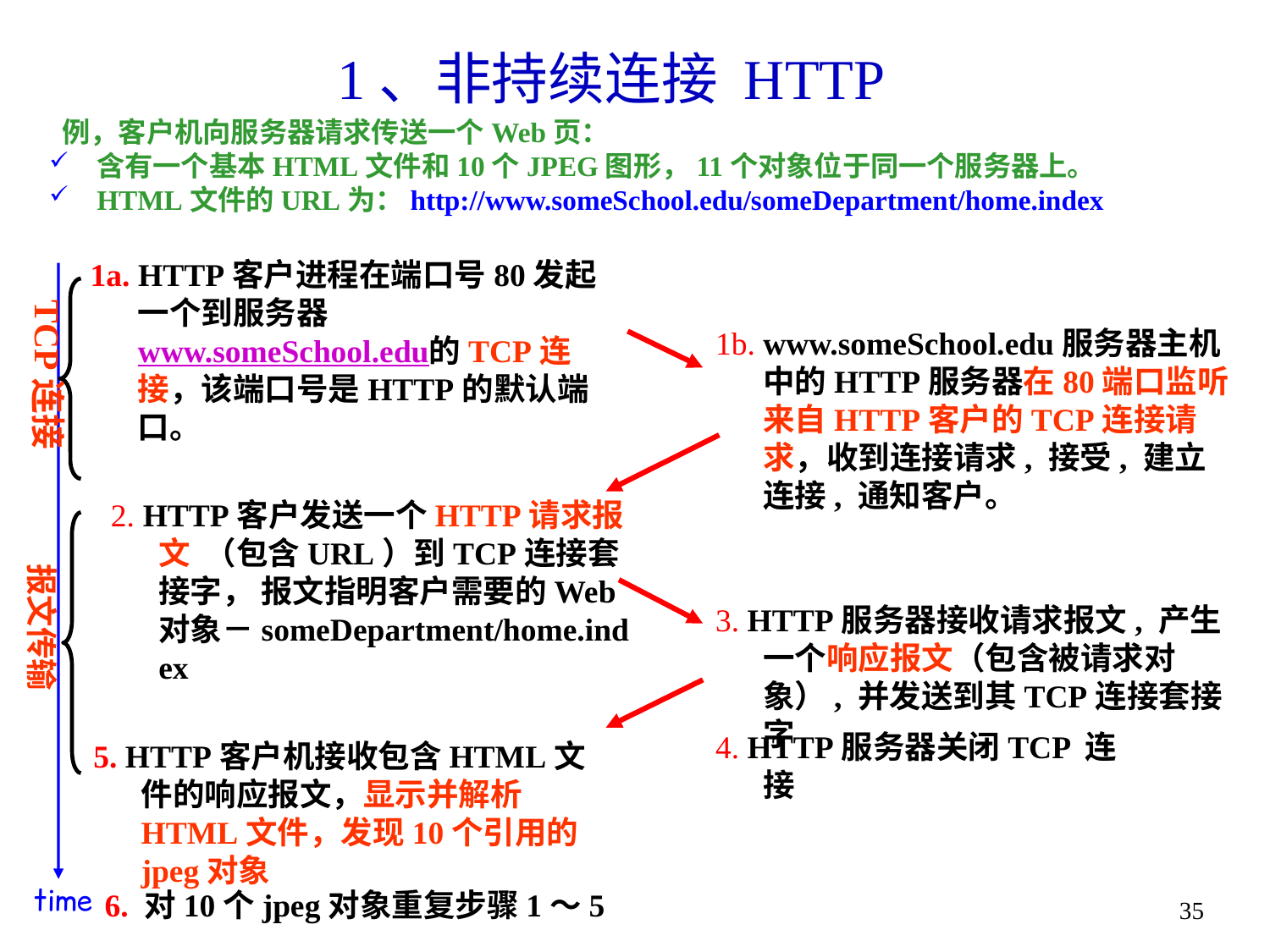

# 1、非持续连接 HTTP
 例，客户机向服务器请求传送一个Web页：
含有一个基本HTML文件和10个JPEG图形，11个对象位于同一个服务器上。
HTML文件的URL为：http://www.someSchool.edu/someDepartment/home.index
1a. HTTP客户进程在端口号80发起一个到服务器www.someSchool.edu的TCP连接，该端口号是HTTP的默认端口。

TCP连接
1b. www.someSchool.edu服务器主机中的HTTP服务器在80端口监听来自HTTP客户的TCP连接请求，收到连接请求, 接受, 建立连接, 通知客户。

2. HTTP客户发送一个HTTP请求报文  （包含URL）到TCP连接套接字， 报文指明客户需要的Web对象－someDepartment/home.index

报文传输

3. HTTP服务器接收请求报文, 产生一个响应报文（包含被请求对象）, 并发送到其TCP连接套接字

4. HTTP服务器关闭TCP 连接
5. HTTP客户机接收包含HTML文件的响应报文，显示并解析HTML文件，发现10个引用的 jpeg对象
time
6. 对10个jpeg对象重复步骤1～5
35